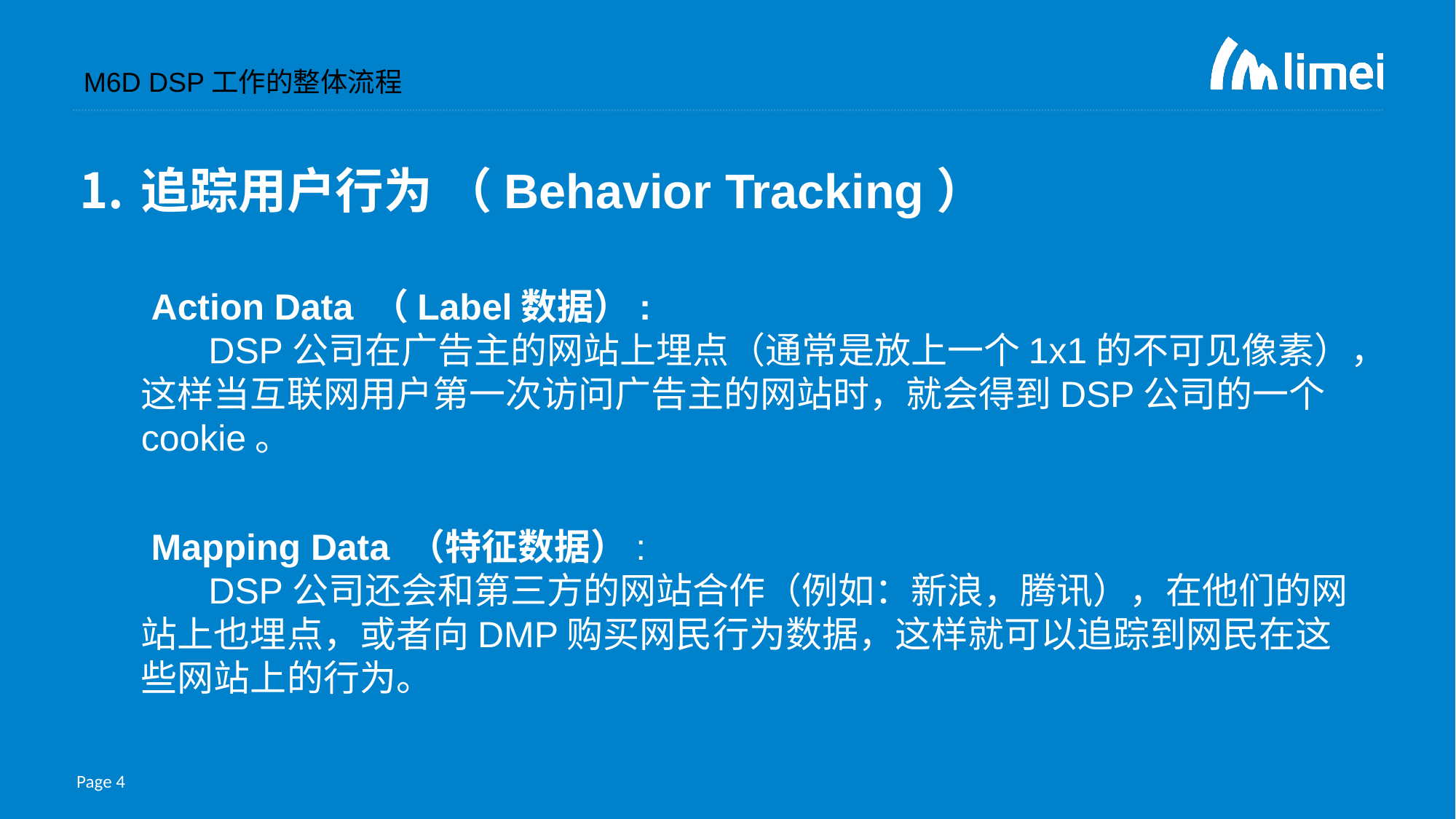

M6D DSP工作的整体流程

追踪用户行为 （Behavior Tracking）

       Action Data （Label数据）:
DSP公司在广告主的网站上埋点（通常是放上一个1x1的不可见像素），这样当互联网用户第一次访问广告主的网站时，就会得到DSP公司的一个cookie。

       Mapping Data （特征数据）:
DSP公司还会和第三方的网站合作（例如：新浪，腾讯），在他们的网站上也埋点，或者向DMP购买网民行为数据，这样就可以追踪到网民在这些网站上的行为。
Page 4